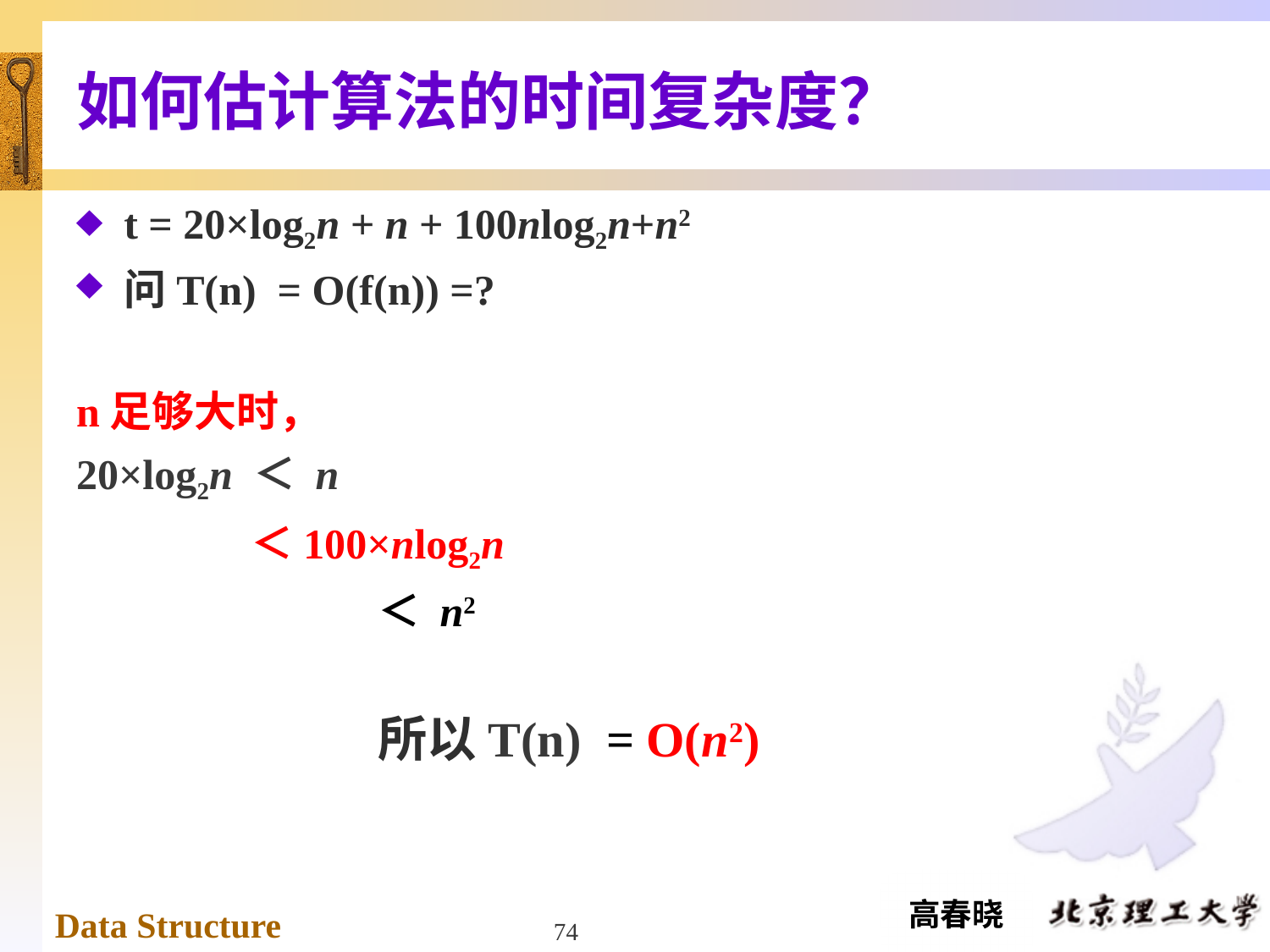

# 如何估计算法的时间复杂度？
t = 20×log2n + n + 100nlog2n+n2
问T(n)  = O(f(n)) =?

n足够大时，
20×log2n ＜ n
		＜100×nlog2n
			＜ n2

			所以T(n)  = O(n2)

74